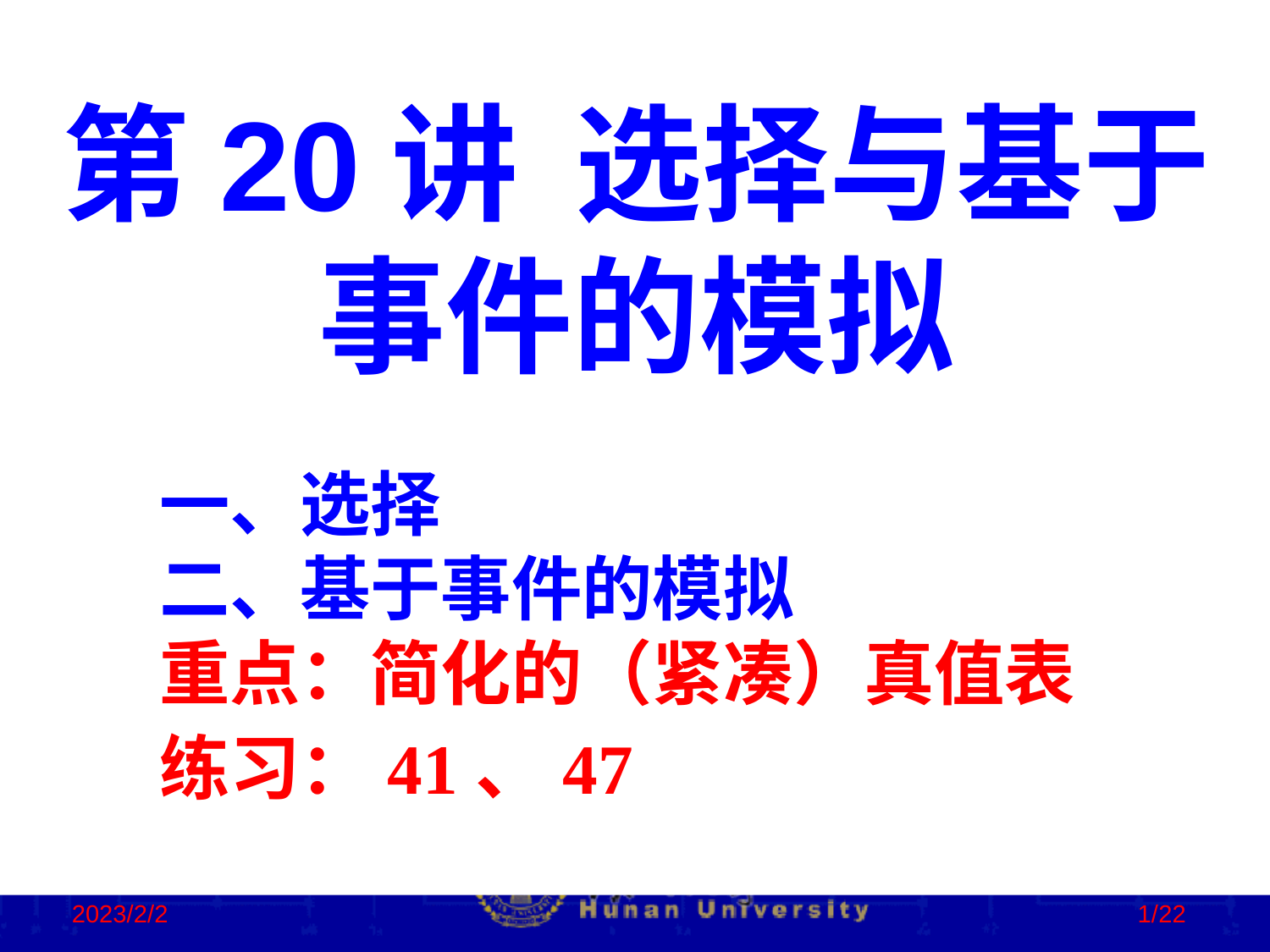

第20讲  选择与基于事件的模拟
一、选择
二、基于事件的模拟
重点：简化的（紧凑）真值表
练习：41、47
2023/2/2
1/22